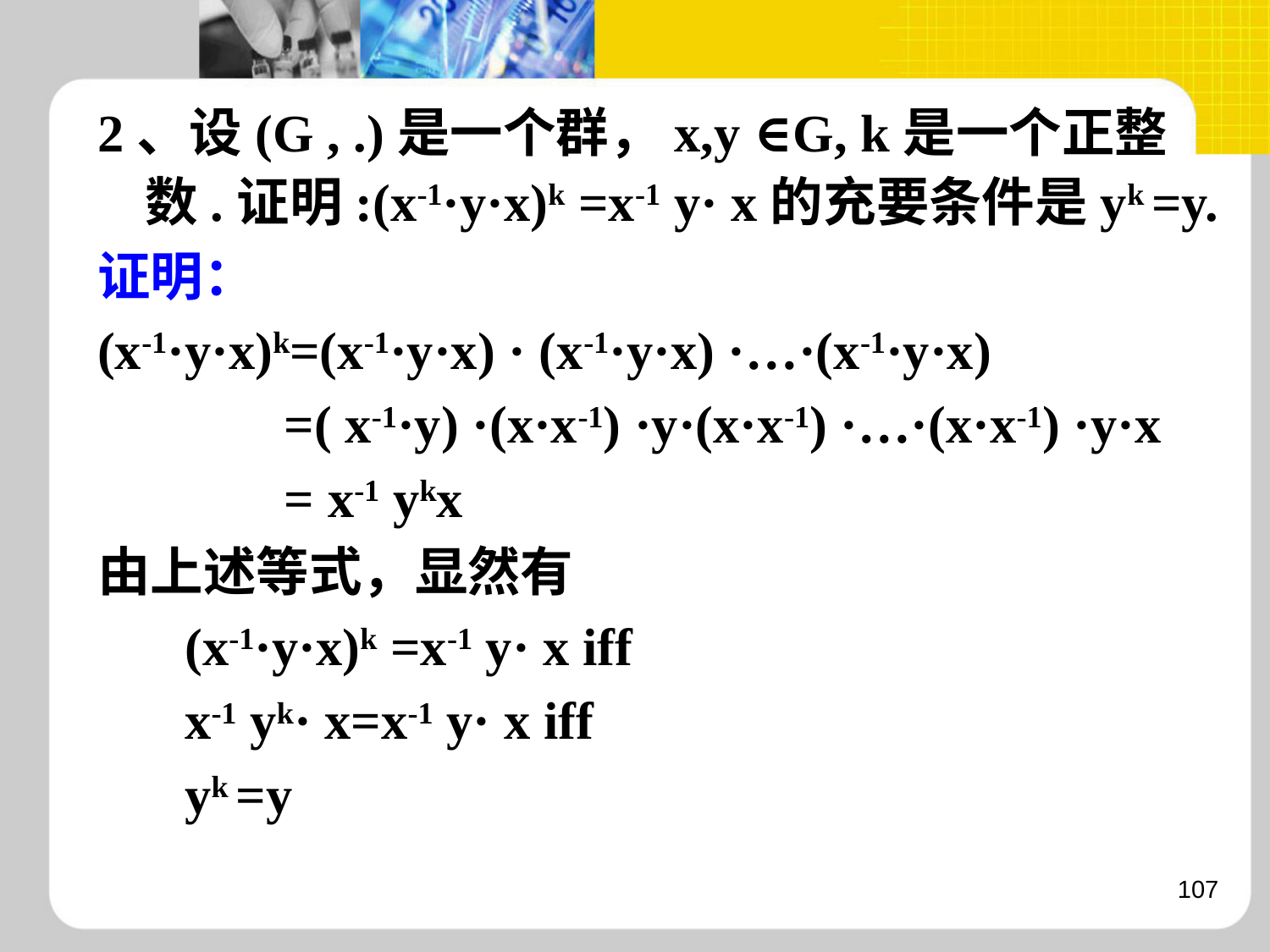

2、设(G , .)是一个群，x,y ∈G, k是一个正整数.证明:(x-1·y·x)k =x-1 y· x的充要条件是yk =y.
证明：
(x-1·y·x)k=(x-1·y·x) · (x-1·y·x) ·…·(x-1·y·x)
              =( x-1·y) ·(x·x-1) ·y·(x·x-1) ·…·(x·x-1) ·y·x
              = x-1 ykx
由上述等式，显然有
(x-1·y·x)k =x-1 y· x iff
x-1 yk· x=x-1 y· x iff
yk =y

107